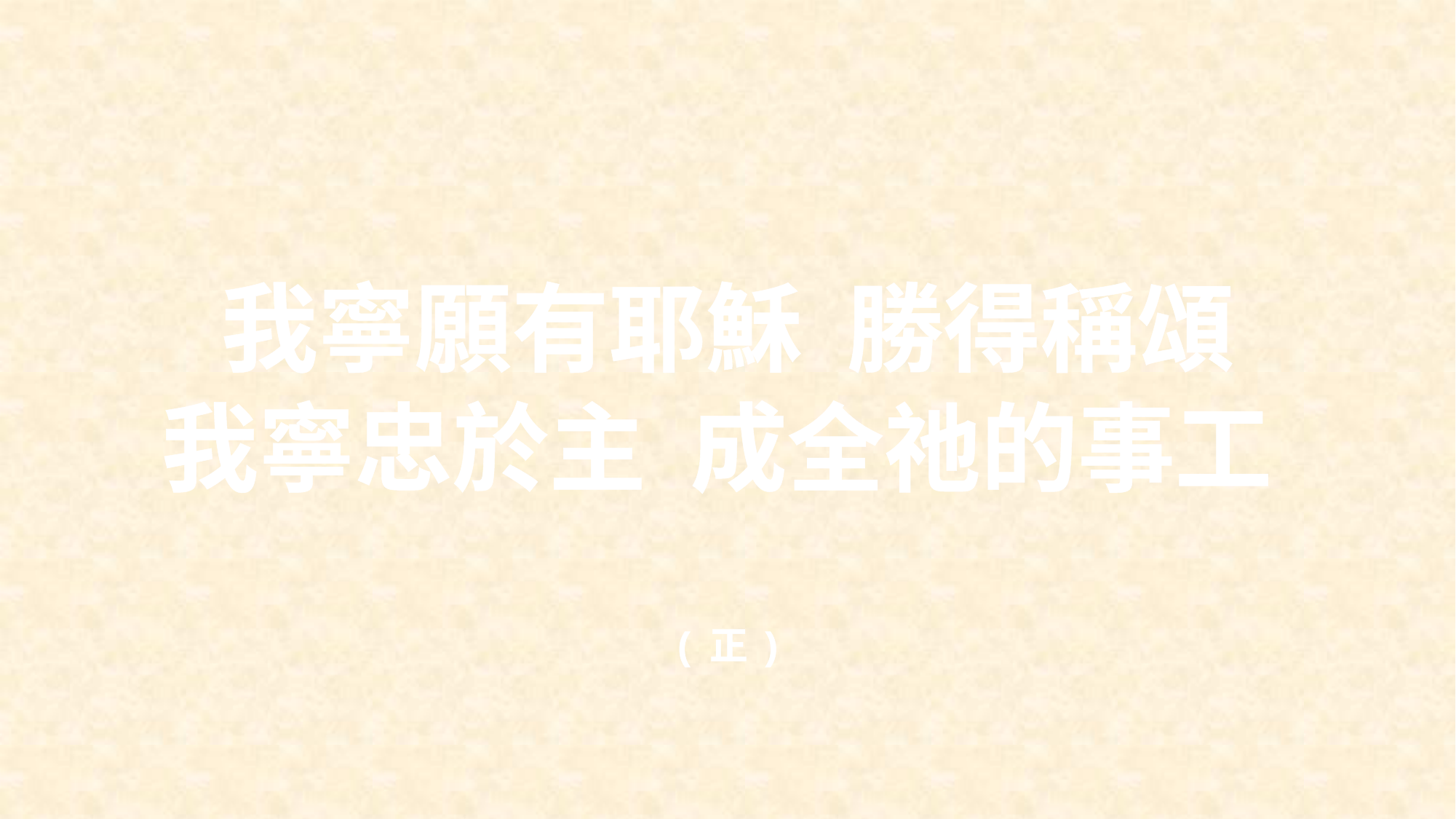

我寧願有耶穌  勝得稱頌
我寧忠於主  成全祂的事工
( 正 )